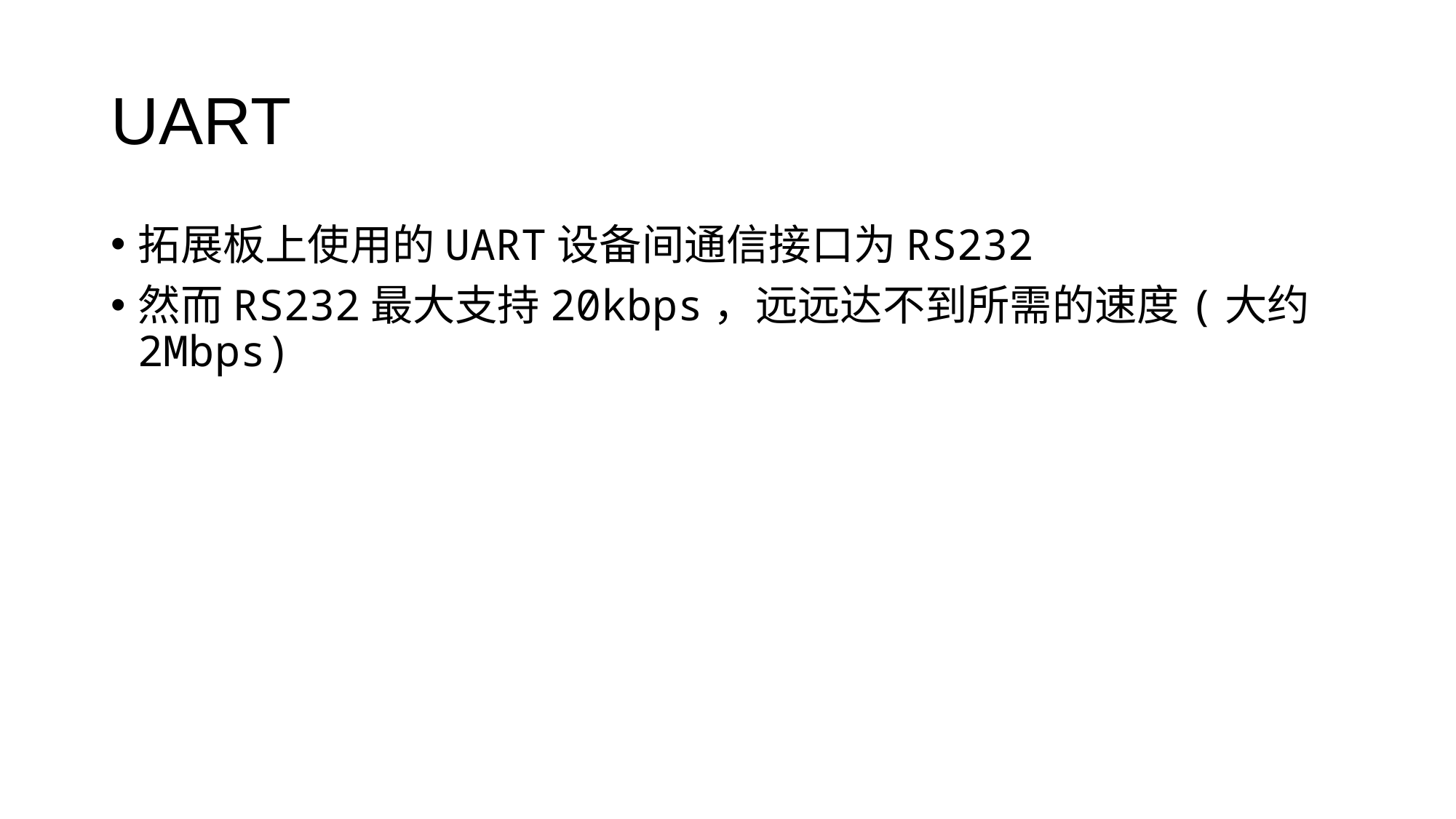

# UART
拓展板上使用的UART设备间通信接口为RS232
然而RS232最大支持20kbps，远远达不到所需的速度(大约2Mbps)